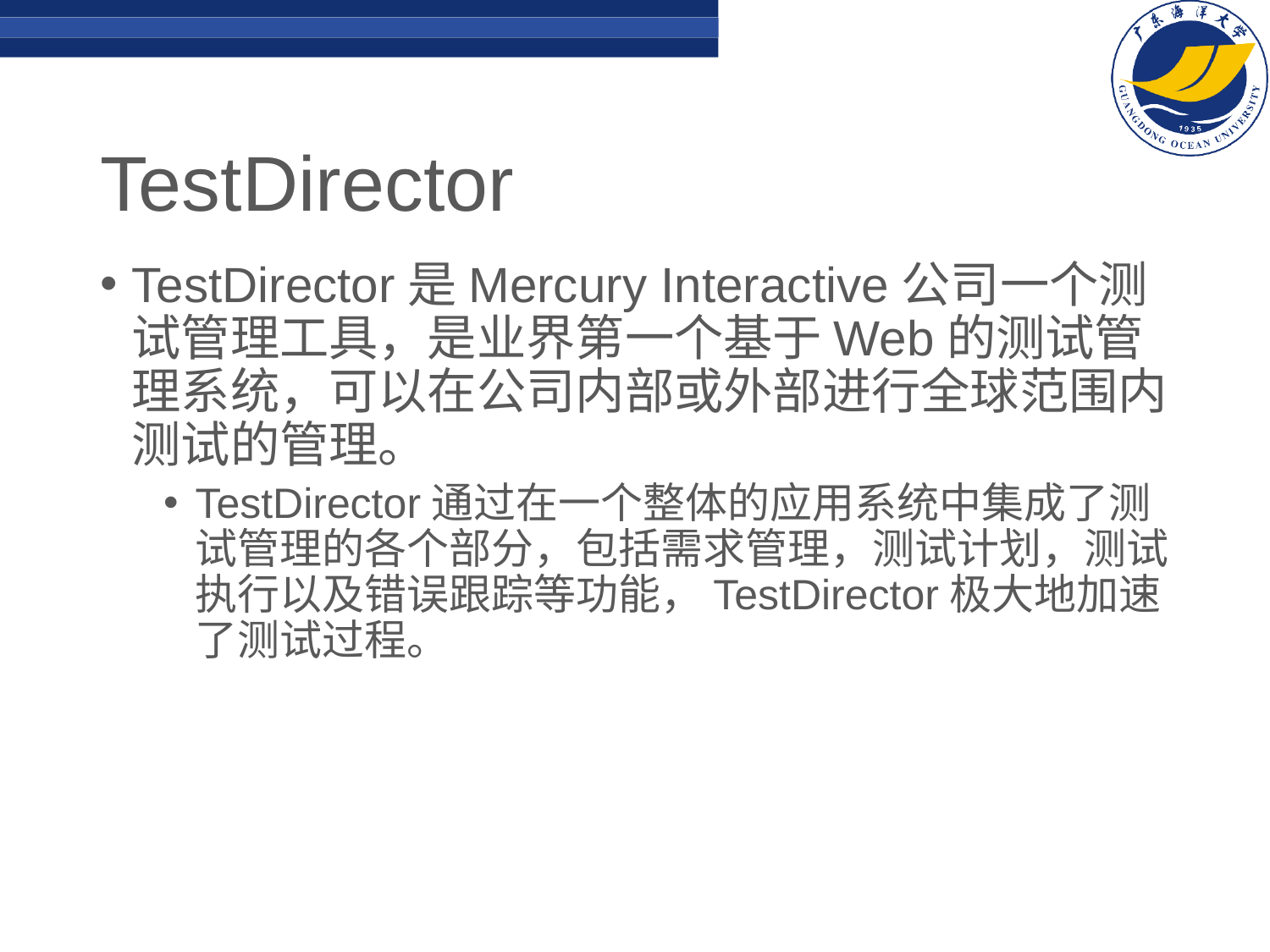

# TestDirector
TestDirector是Mercury Interactive公司一个测试管理工具，是业界第一个基于Web的测试管理系统，可以在公司内部或外部进行全球范围内测试的管理。
TestDirector通过在一个整体的应用系统中集成了测试管理的各个部分，包括需求管理，测试计划，测试执行以及错误跟踪等功能，TestDirector极大地加速了测试过程。

31